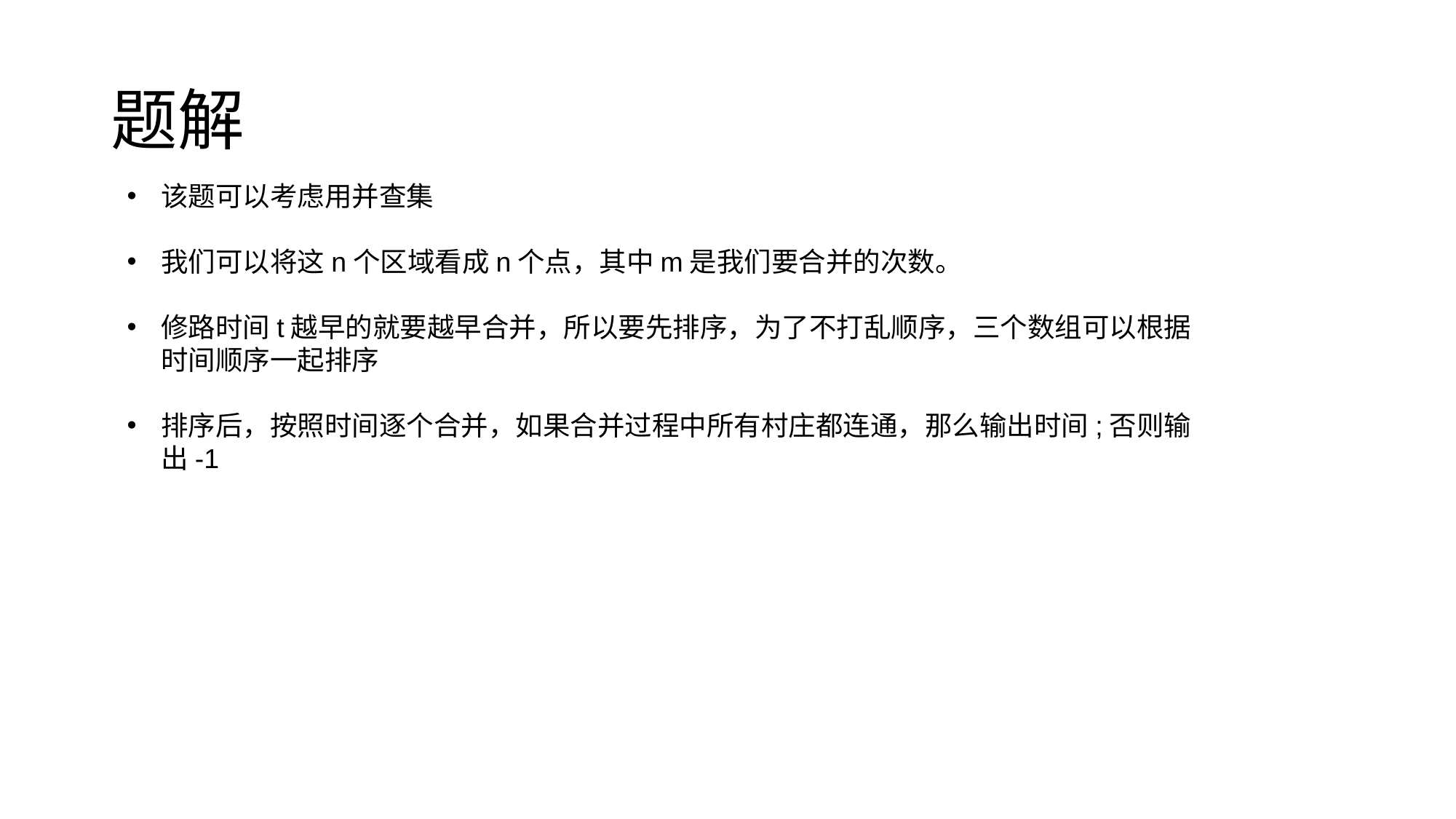

# 题解
该题可以考虑用并查集

我们可以将这n个区域看成n个点，其中m是我们要合并的次数。

修路时间t越早的就要越早合并，所以要先排序，为了不打乱顺序，三个数组可以根据时间顺序一起排序

排序后，按照时间逐个合并，如果合并过程中所有村庄都连通，那么输出时间;否则输出-1